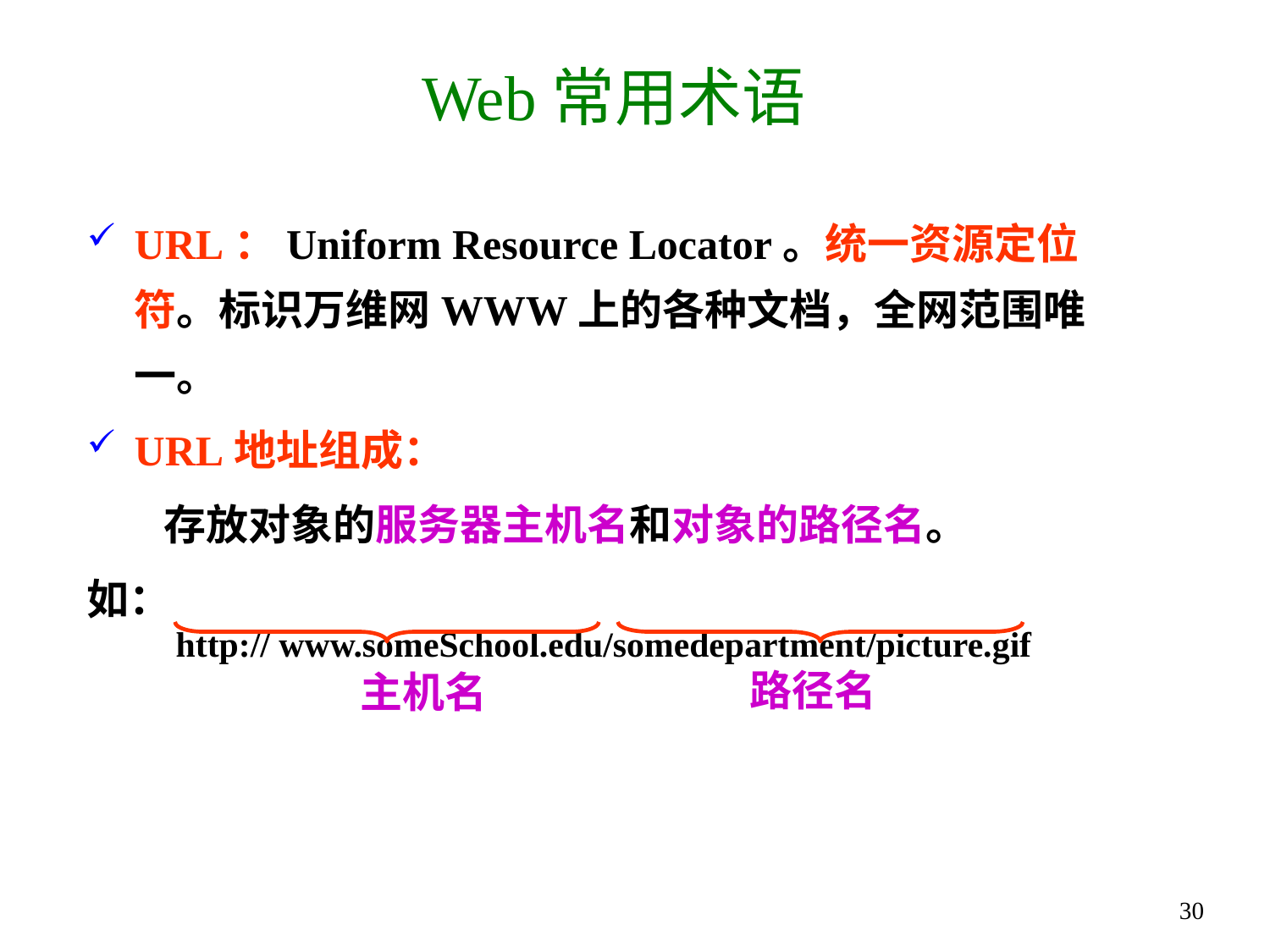

# Web常用术语
URL：Uniform Resource Locator。统一资源定位符。标识万维网WWW上的各种文档，全网范围唯一。
URL地址组成：
       存放对象的服务器主机名和对象的路径名。
如：
          http:// www.someSchool.edu/somedepartment/picture.gif

路径名
主机名
30